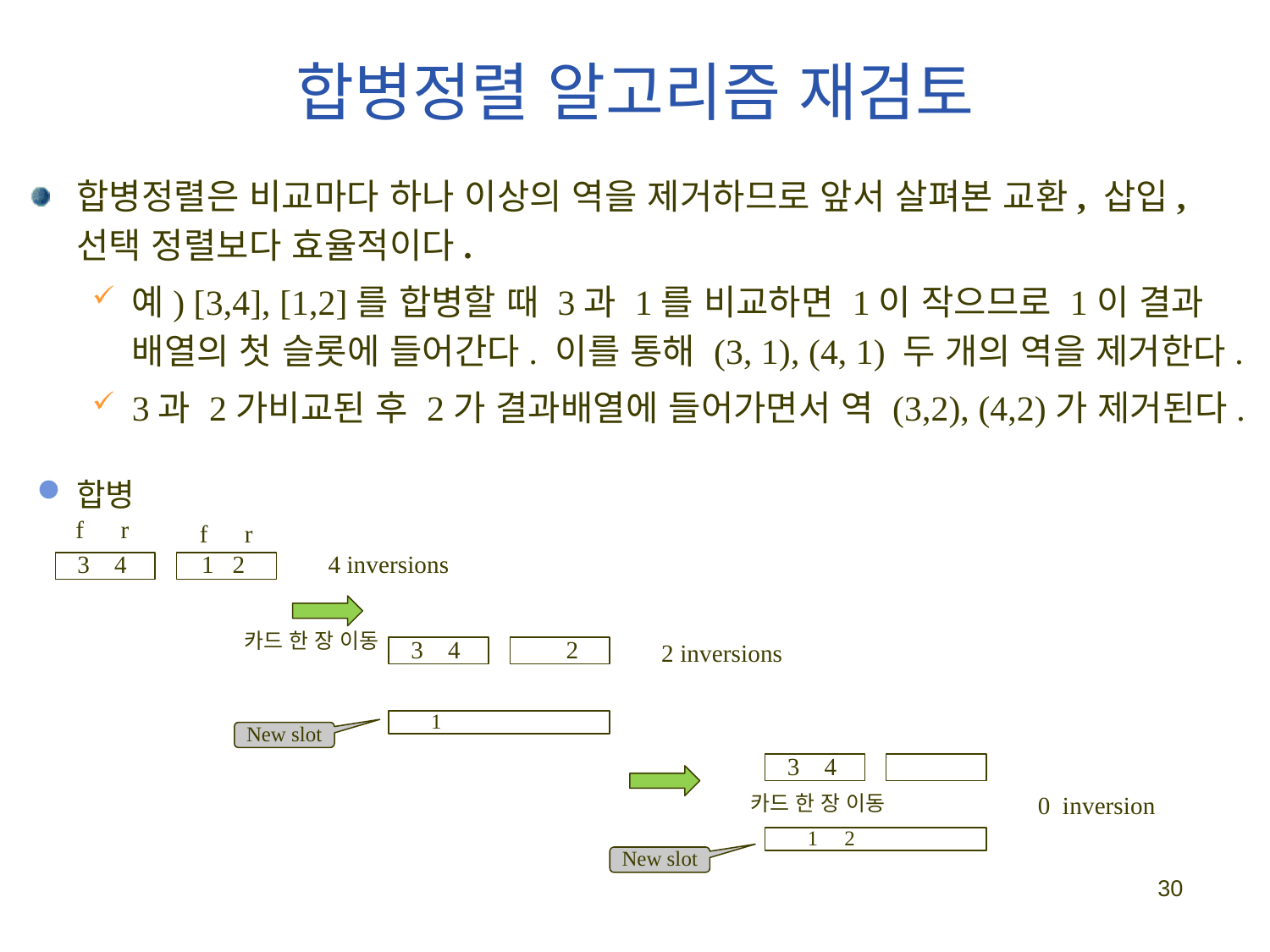

# 합병정렬 알고리즘 재검토
합병정렬은 비교마다 하나 이상의 역을 제거하므로 앞서 살펴본 교환, 삽입, 선택 정렬보다 효율적이다.
예) [3,4], [1,2]를 합병할 때 3과 1를 비교하면 1이 작으므로 1이 결과 배열의 첫 슬롯에 들어간다. 이를 통해 (3, 1), (4, 1) 두 개의 역을 제거한다.
3과 2가비교된 후 2가 결과배열에 들어가면서 역 (3,2), (4,2)가 제거된다.
합병
f      r
f      r
4 inversions
3    4
1   2

카드 한 장 이동
2 inversions
3    4
     2
        1
New slot
3    4

카드 한 장 이동
0  inversion
        1     2
New slot
30